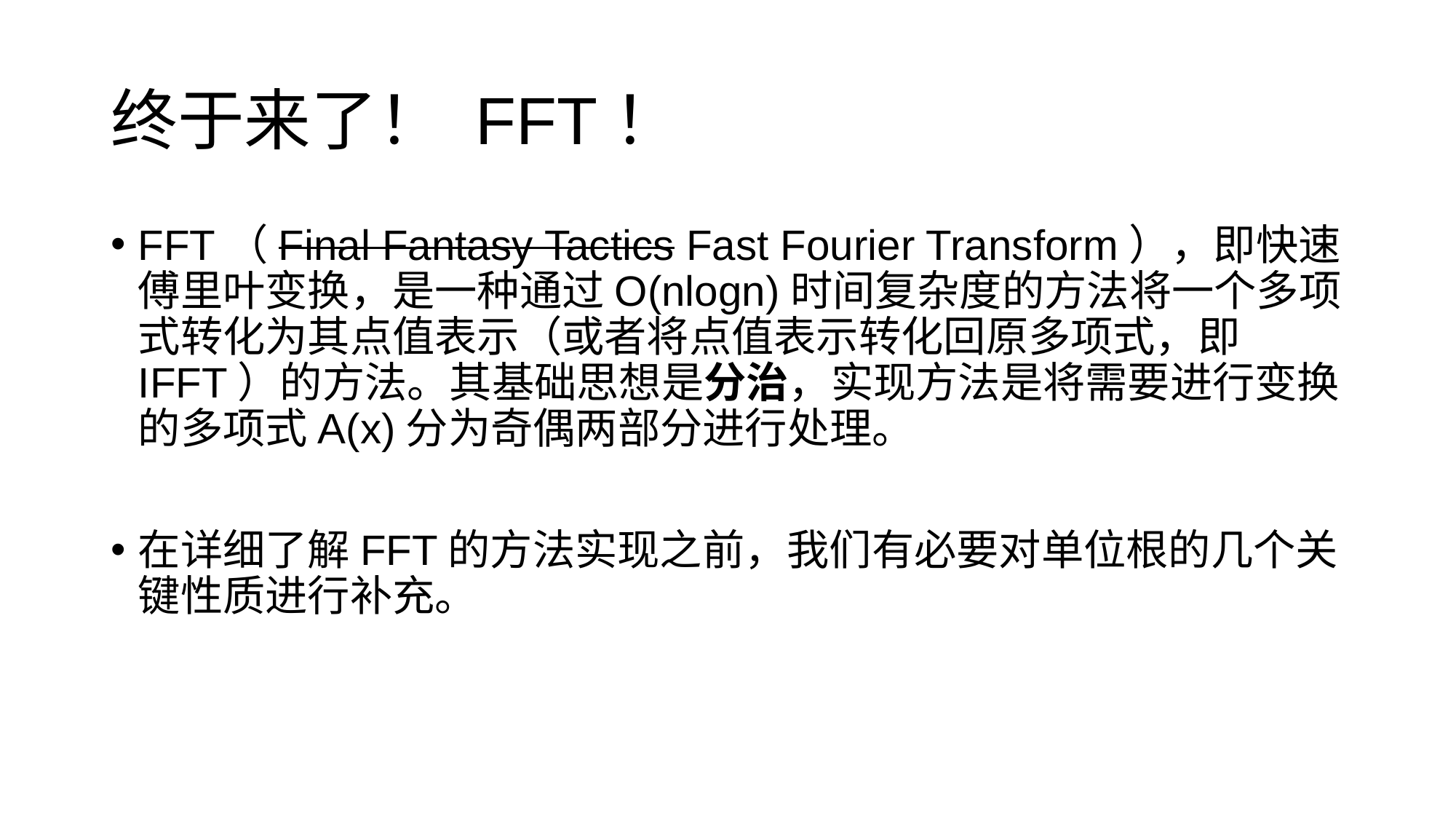

# 终于来了！ FFT！
FFT（Final Fantasy Tactics Fast Fourier Transform），即快速傅里叶变换，是一种通过O(nlogn)时间复杂度的方法将一个多项式转化为其点值表示（或者将点值表示转化回原多项式，即IFFT）的方法。其基础思想是分治，实现方法是将需要进行变换的多项式A(x)分为奇偶两部分进行处理。

在详细了解FFT的方法实现之前，我们有必要对单位根的几个关键性质进行补充。